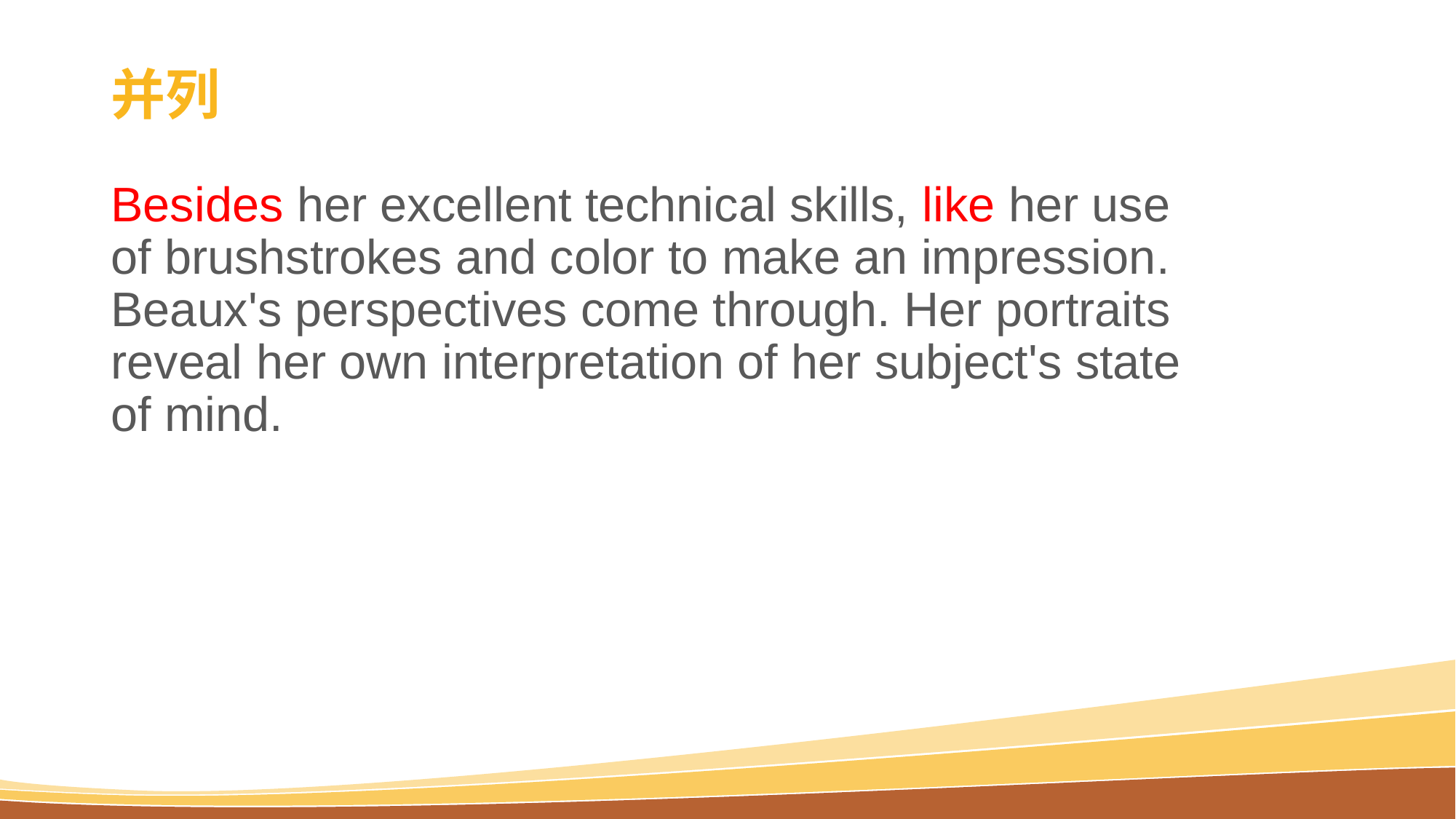

# 并列
Besides her excellent technical skills, like her use of brushstrokes and color to make an impression.  Beaux's perspectives come through. Her portraits reveal her own interpretation of her subject's state of mind.